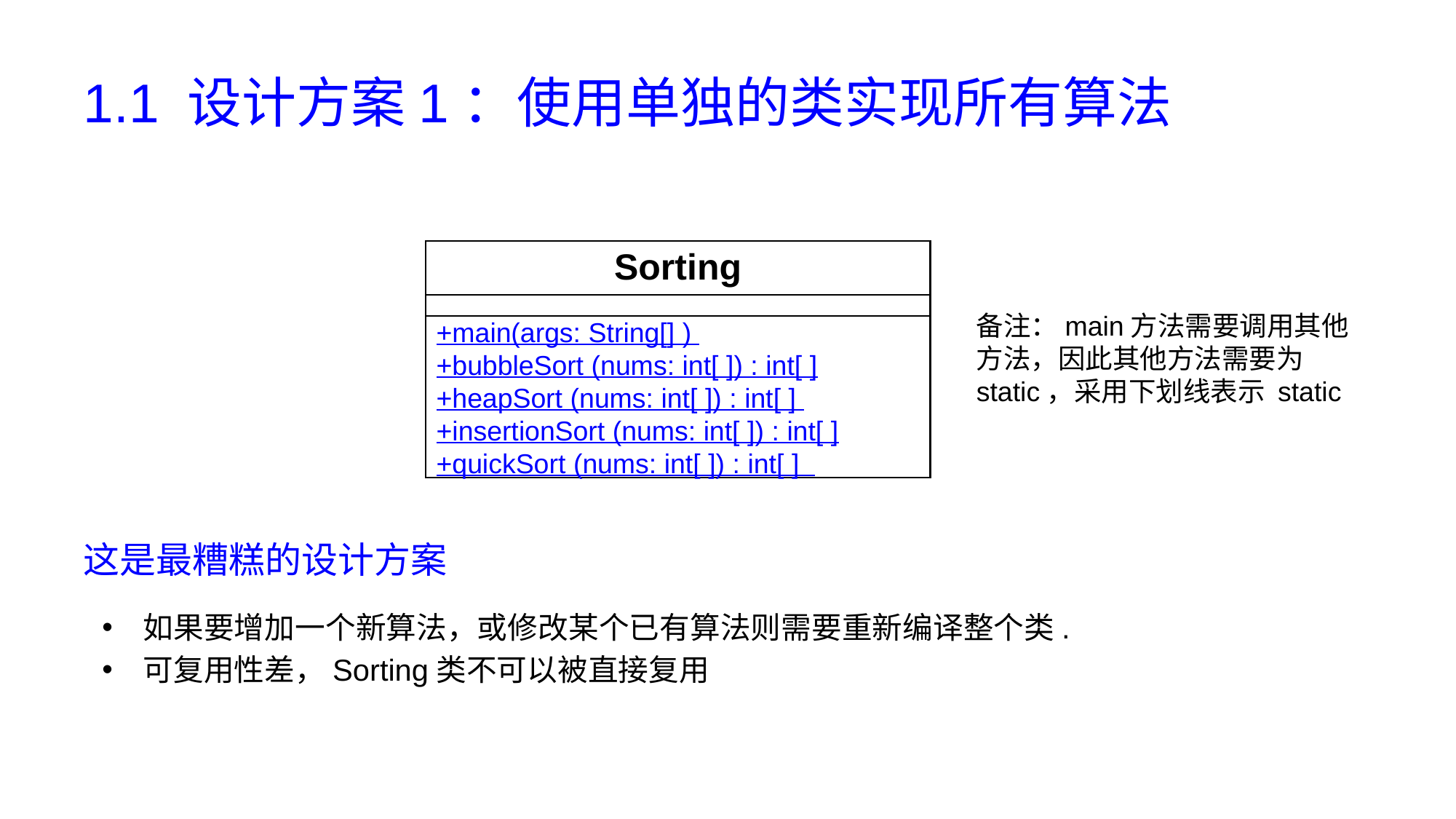

# 1.1 设计方案1：使用单独的类实现所有算法
Sorting

+main(args: String[] )
+bubbleSort (nums: int[ ]) : int[ ]
+heapSort (nums: int[ ]) : int[ ]
+insertionSort (nums: int[ ]) : int[ ]
+quickSort (nums: int[ ]) : int[ ]
备注：main方法需要调用其他方法，因此其他方法需要为static，采用下划线表示 static
这是最糟糕的设计方案
如果要增加一个新算法，或修改某个已有算法则需要重新编译整个类.
可复用性差，Sorting类不可以被直接复用
8